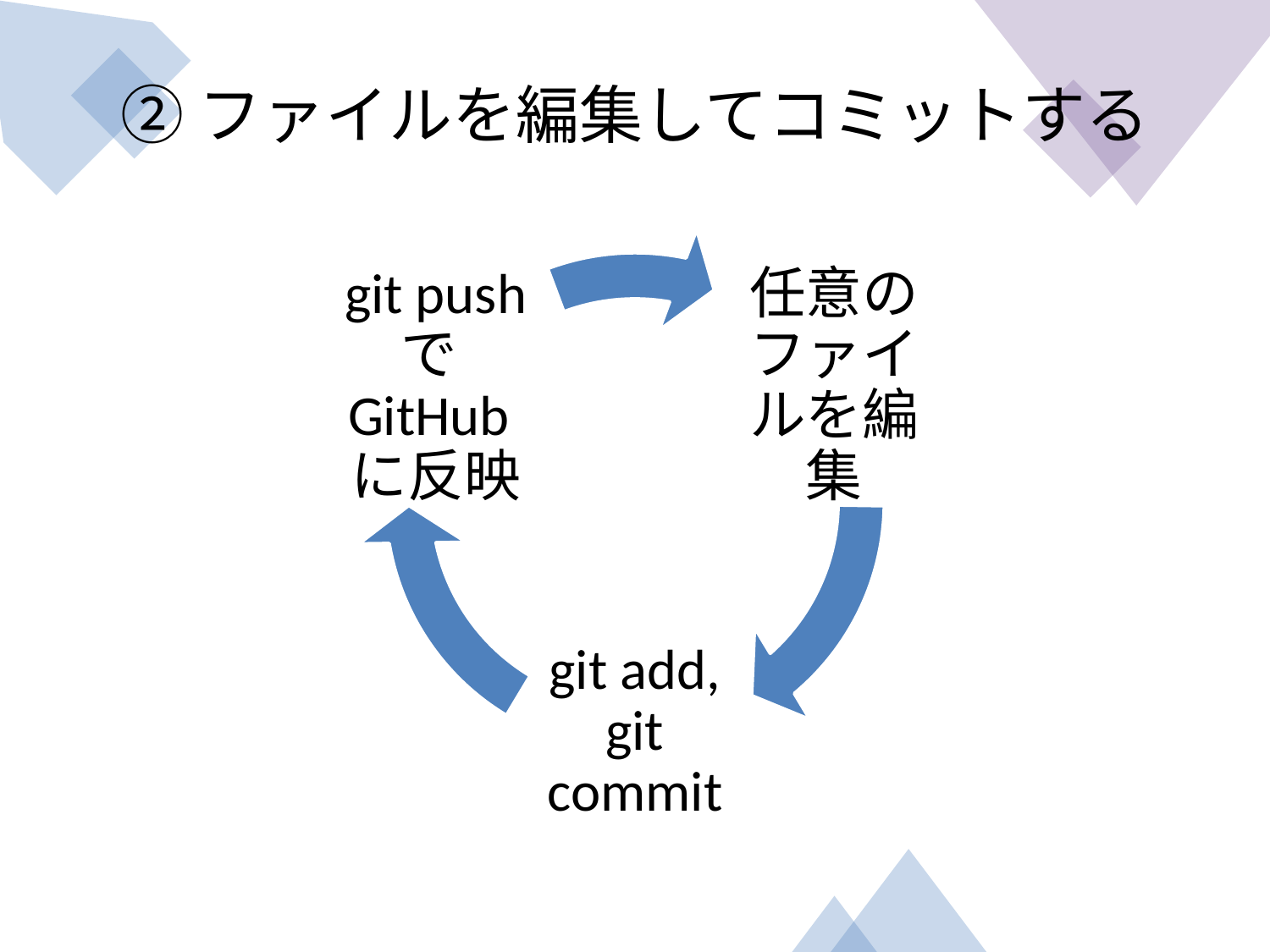

# ②ファイルを編集してコミットする

任意のファイルを編集
git add, git commit
git push でGitHubに反映